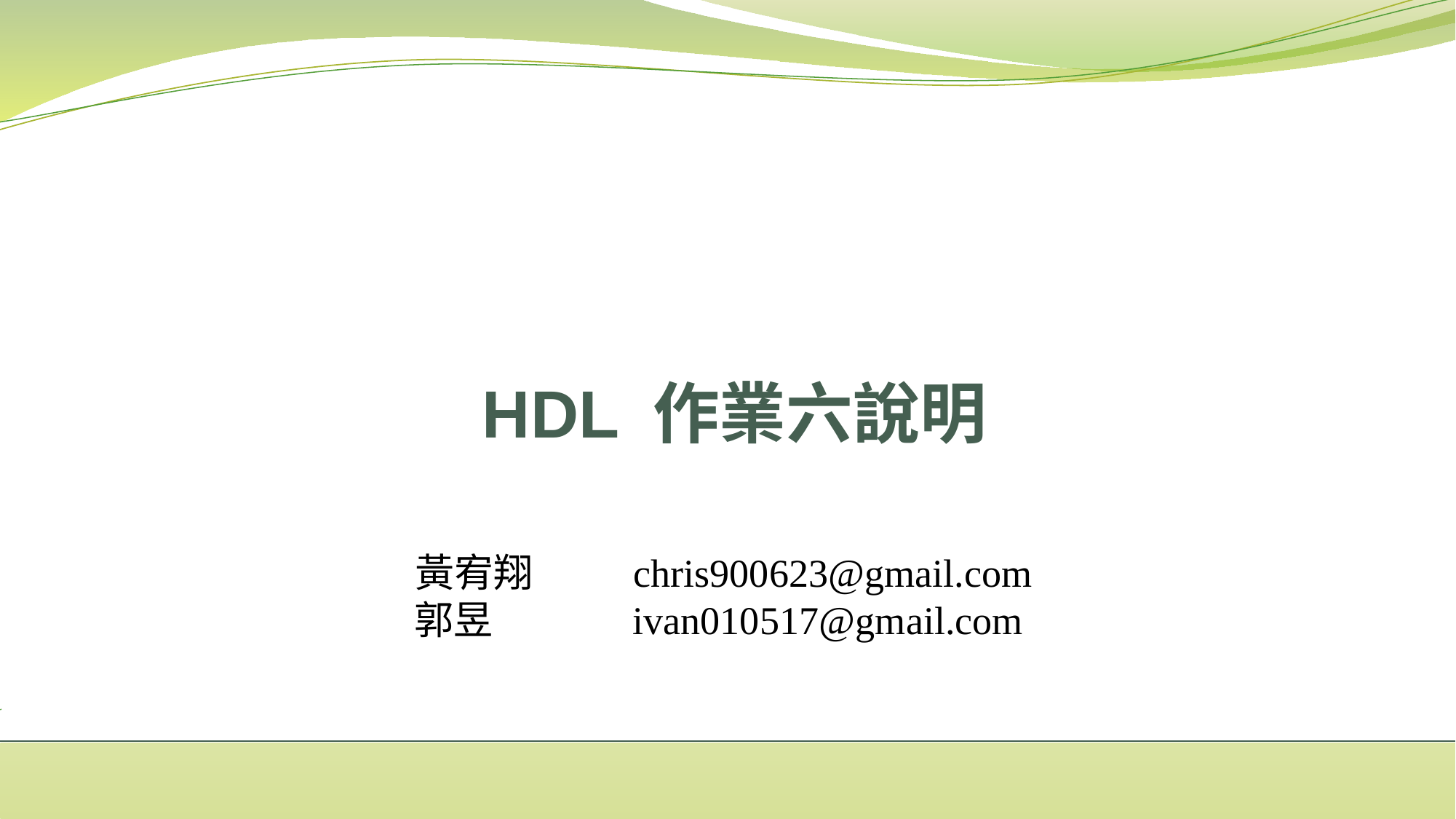

# HDL 作業六說明
黃宥翔	chris900623@gmail.com
郭昱 		ivan010517@gmail.com